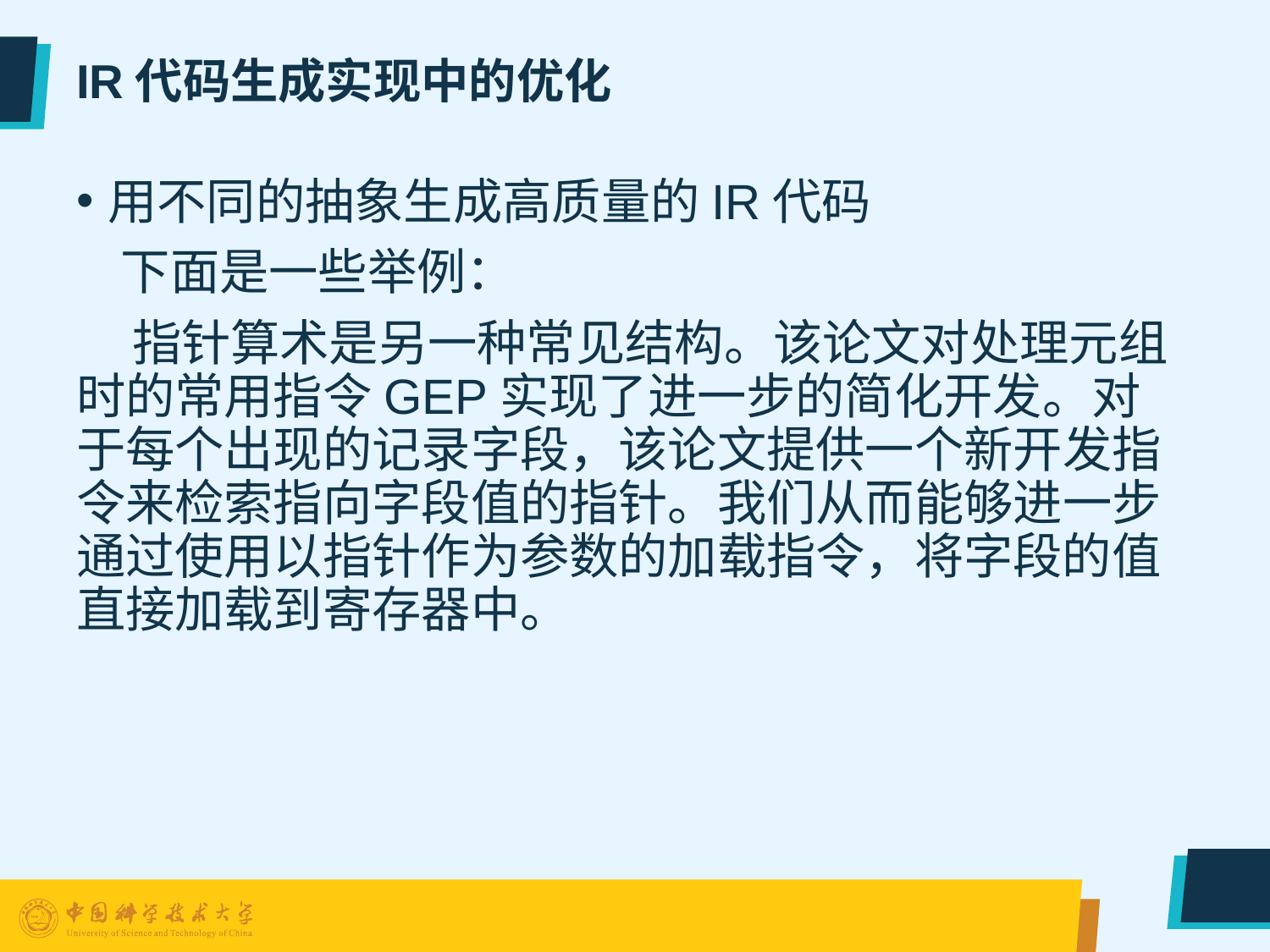

# IR代码生成实现中的优化
用不同的抽象生成高质量的IR代码
   下面是一些举例：
    指针算术是另一种常见结构。该论文对处理元组时的常用指令GEP实现了进一步的简化开发。对于每个出现的记录字段，该论文提供一个新开发指令来检索指向字段值的指针。我们从而能够进一步通过使用以指针作为参数的加载指令，将字段的值直接加载到寄存器中。